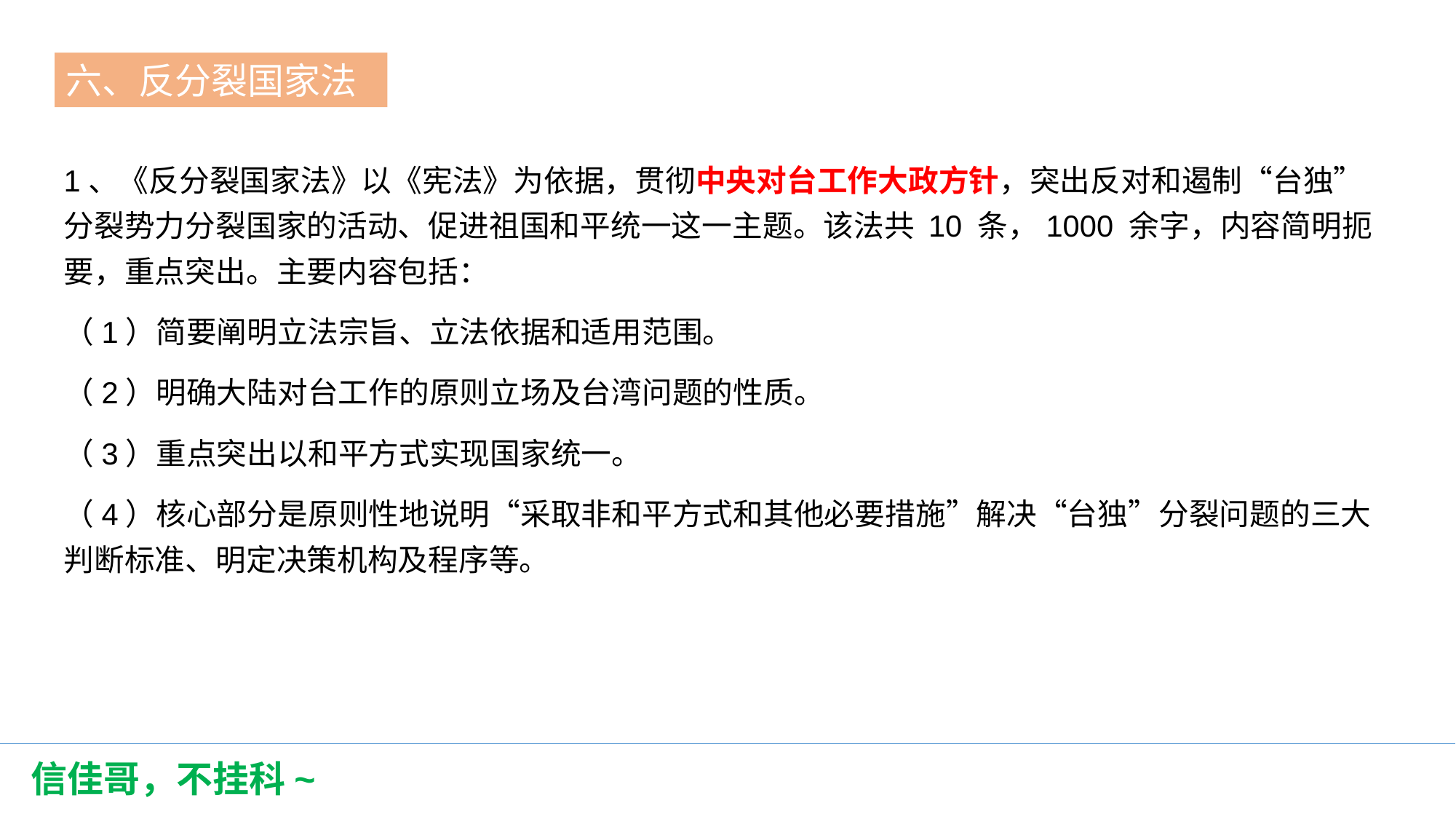

六、反分裂国家法
第一节
1、《反分裂国家法》以《宪法》为依据，贯彻中央对台工作大政方针，突出反对和遏制“台独”分裂势力分裂国家的活动、促进祖国和平统一这一主题。该法共 10 条，1000 余字，内容简明扼要，重点突出。主要内容包括：
（1）简要阐明立法宗旨、立法依据和适用范围。
（2）明确大陆对台工作的原则立场及台湾问题的性质。
（3）重点突出以和平方式实现国家统一。
（4）核心部分是原则性地说明“采取非和平方式和其他必要措施”解决“台独”分裂问题的三大判断标准、明定决策机构及程序等。